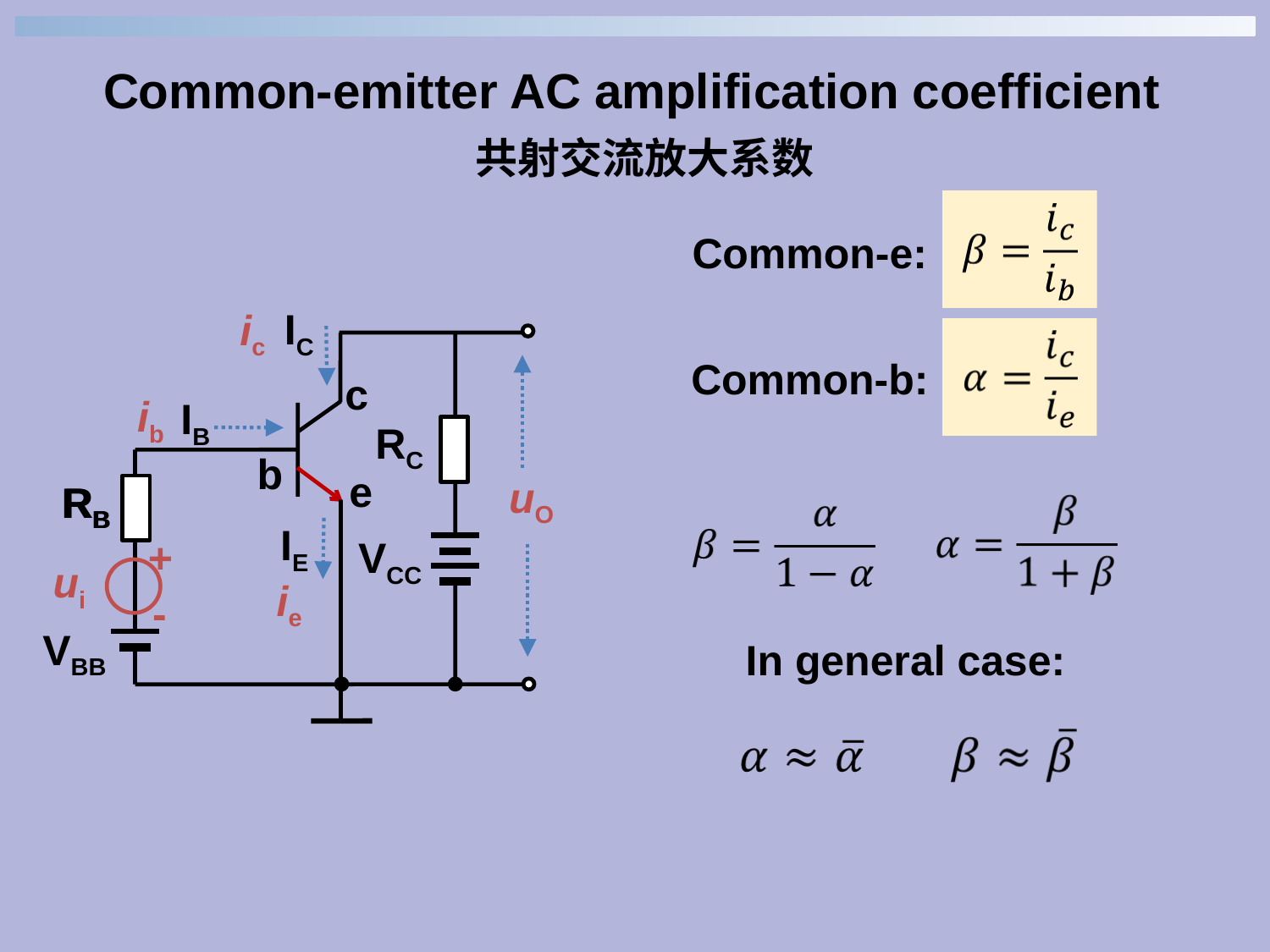

Common-emitter AC amplification coefficient
共射交流放大系数

Common-e:
IC

c
RC

b

e
RB
RB

IE
VCC

VBB

ic
ib
IB
uO
+
ui

ie
-

Common-b:

In general case: